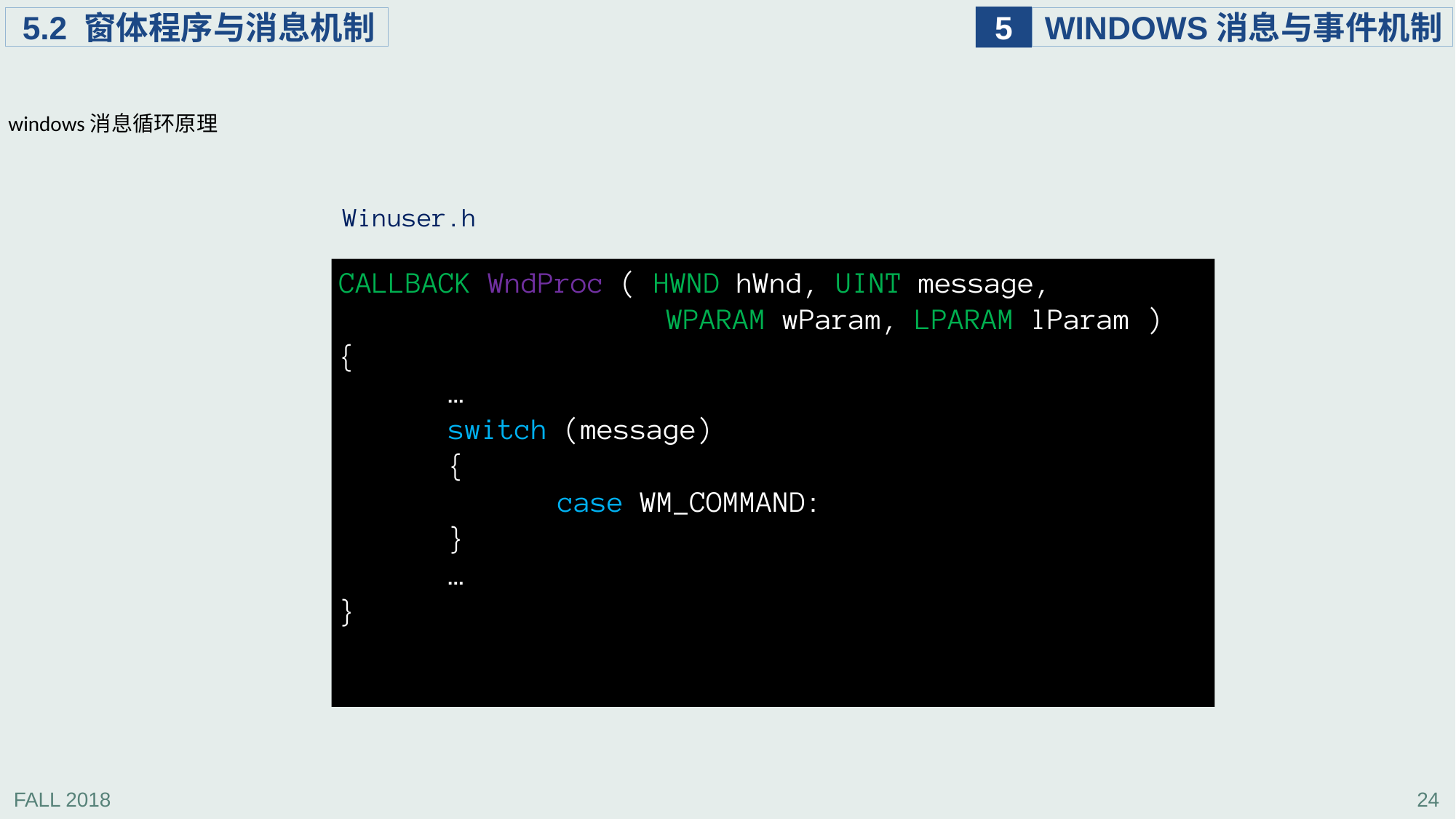

windows消息循环原理
Winuser.h
CALLBACK WndProc ( HWND hWnd, UINT message,
			WPARAM wParam, LPARAM lParam )
{
	…
	switch (message)
	{
		case WM_COMMAND:
	}
	…
}